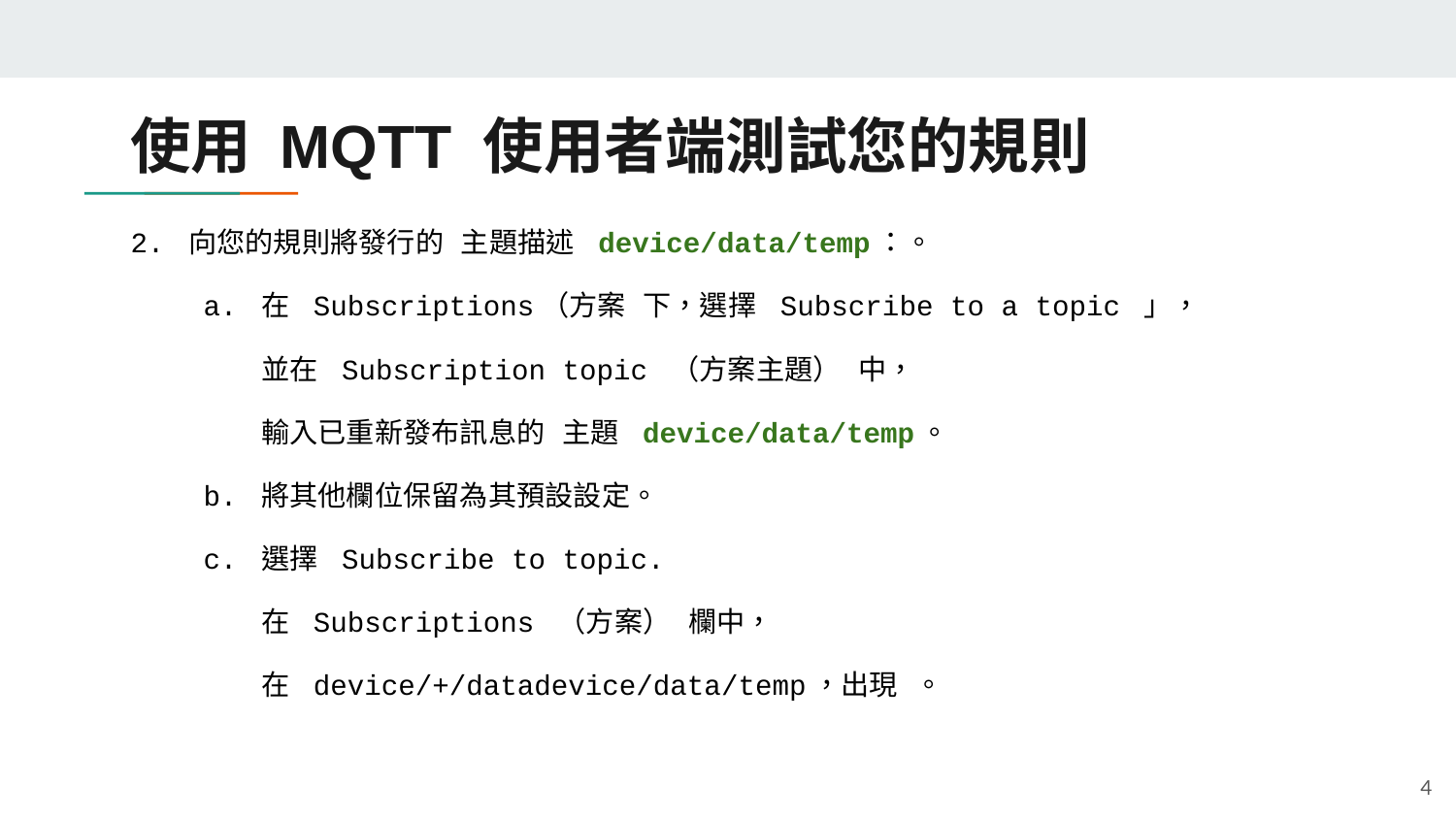

# 使用 MQTT 使用者端測試您的規則
2. 向您的規則將發行的 主題描述 device/data/temp：。
a. 在 Subscriptions（方案 下，選擇 Subscribe to a topic 」，
   並在 Subscription topic （方案主題） 中，
   輸入已重新發布訊息的 主題 device/data/temp。
b. 將其他欄位保留為其預設設定。
c. 選擇 Subscribe to topic.
   在 Subscriptions （方案） 欄中，
   在 device/+/datadevice/data/temp，出現 。
4